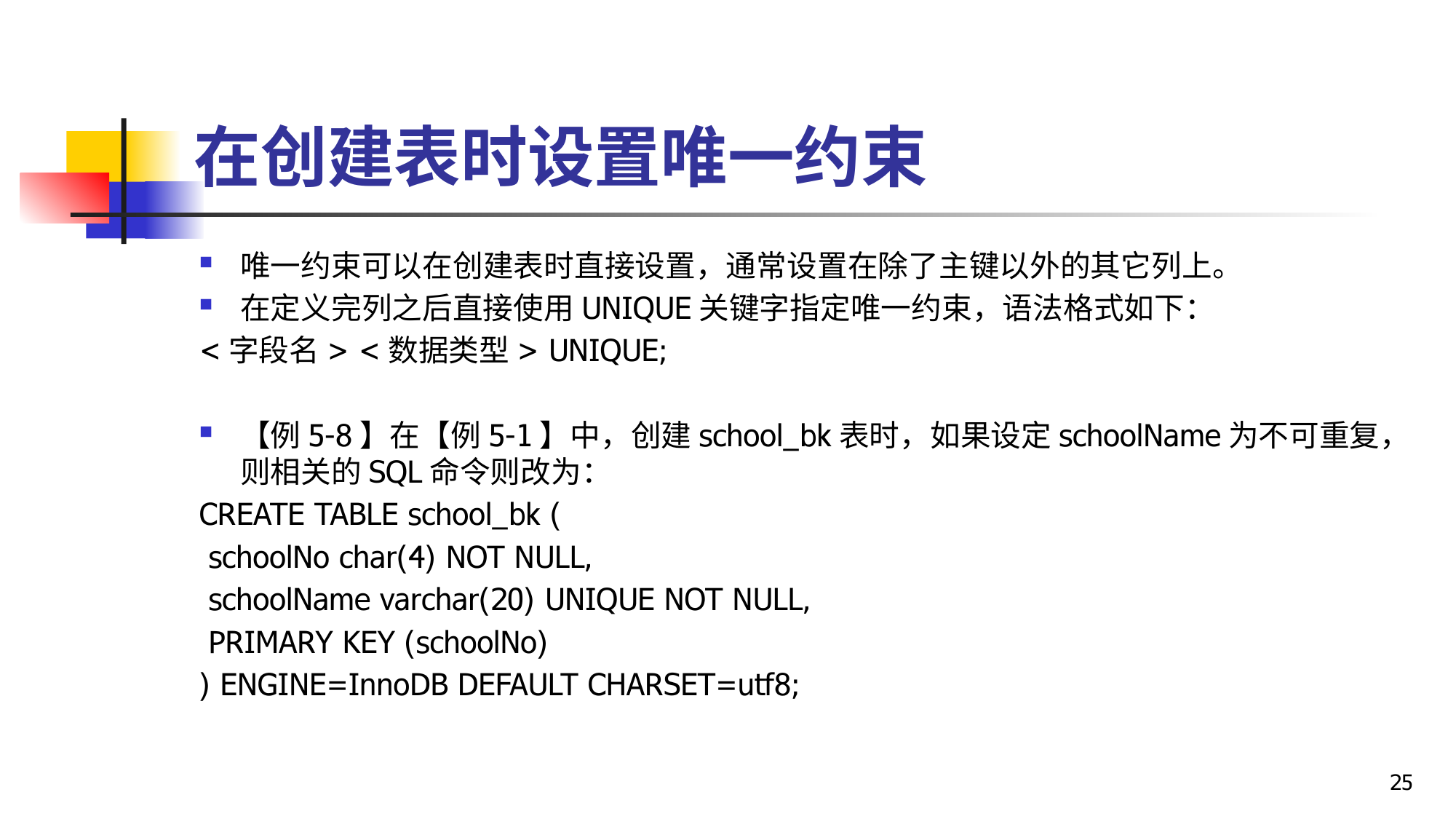

# 在创建表时设置唯一约束
唯一约束可以在创建表时直接设置，通常设置在除了主键以外的其它列上。
在定义完列之后直接使用UNIQUE关键字指定唯一约束，语法格式如下：
<字段名> <数据类型> UNIQUE;

【例5-8】在【例5-1】中，创建school_bk表时，如果设定schoolName为不可重复，则相关的SQL命令则改为：
CREATE TABLE school_bk (
 schoolNo char(4) NOT NULL,
 schoolName varchar(20) UNIQUE NOT NULL,
 PRIMARY KEY (schoolNo)
) ENGINE=InnoDB DEFAULT CHARSET=utf8;

25